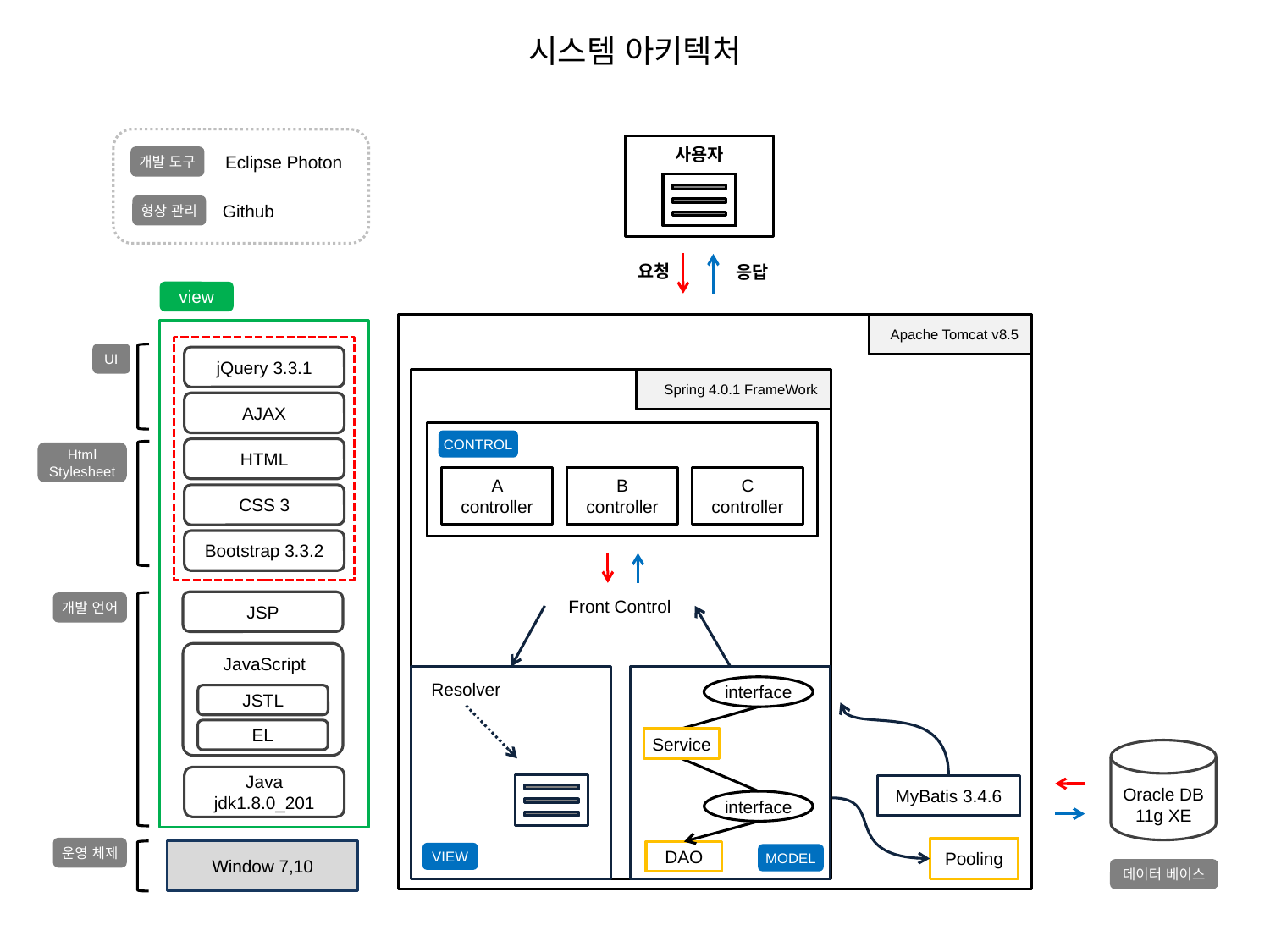

시스템 아키텍처

Eclipse Photon
개발 도구

Github
형상 관리

사용자

요청
응답
view

Apache Tomcat v8.5

jQuery 3.3.1
AJAX
HTML
CSS 3
Bootstrap 3.3.2

UI

Spring 4.0.1 FrameWork

CONTROL
Html
Stylesheet

A controller
B controller
C controller
Front Control
JSP

개발 언어

Java script
JavaScript
JSTL
EL
Resolver
interface
Service
interface
DAO

Java jdk1.8.0_201

MyBatis 3.4.6
Oracle DB
11g XE
운영 체제

Pooling

Window 7,10

VIEW
MODEL

데이터 베이스